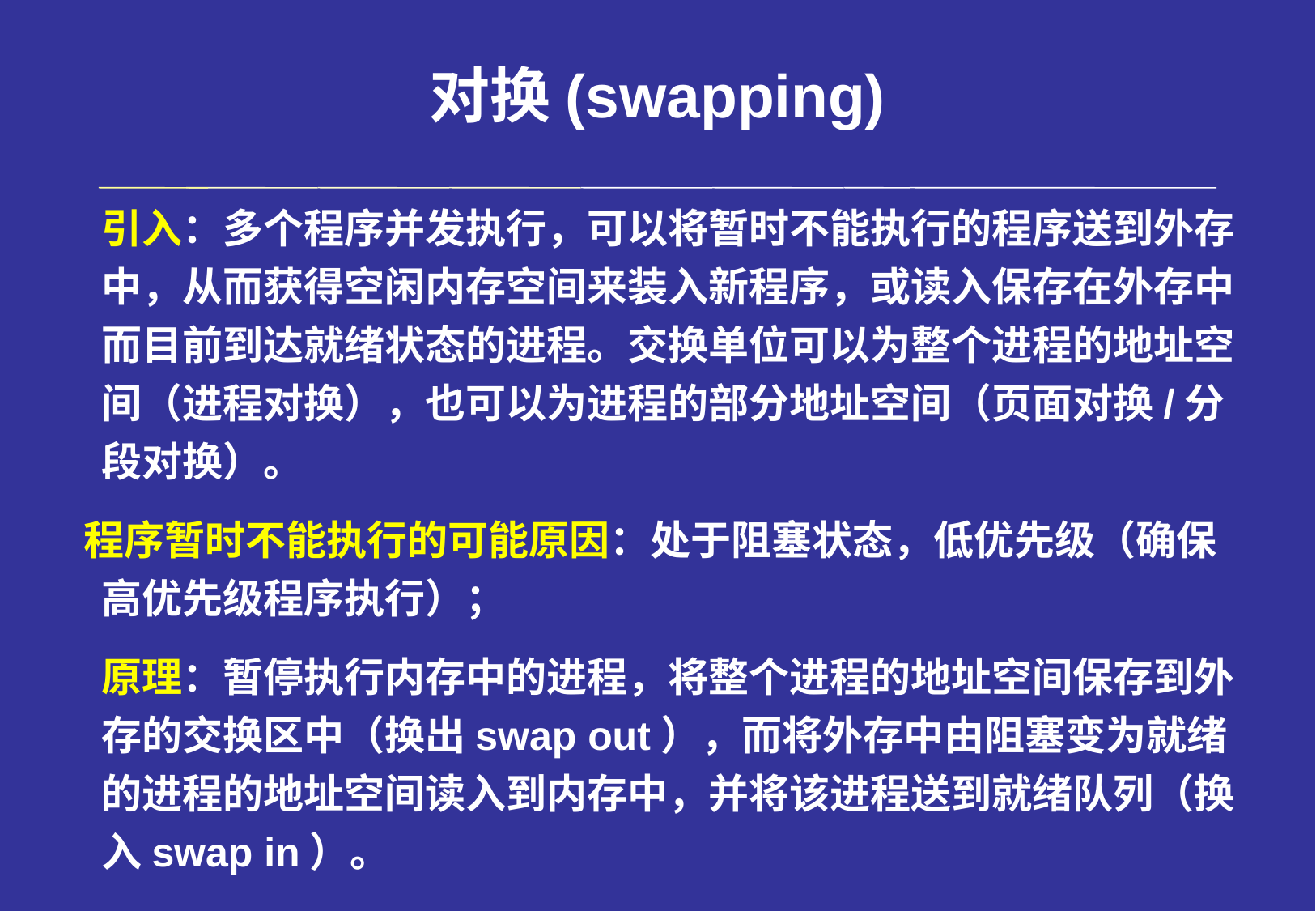

# 对换(swapping)
	引入：多个程序并发执行，可以将暂时不能执行的程序送到外存中，从而获得空闲内存空间来装入新程序，或读入保存在外存中而目前到达就绪状态的进程。交换单位可以为整个进程的地址空间（进程对换），也可以为进程的部分地址空间（页面对换/分段对换）。
  程序暂时不能执行的可能原因：处于阻塞状态，低优先级（确保高优先级程序执行）；
	原理：暂停执行内存中的进程，将整个进程的地址空间保存到外存的交换区中（换出swap out），而将外存中由阻塞变为就绪的进程的地址空间读入到内存中，并将该进程送到就绪队列（换入swap in）。